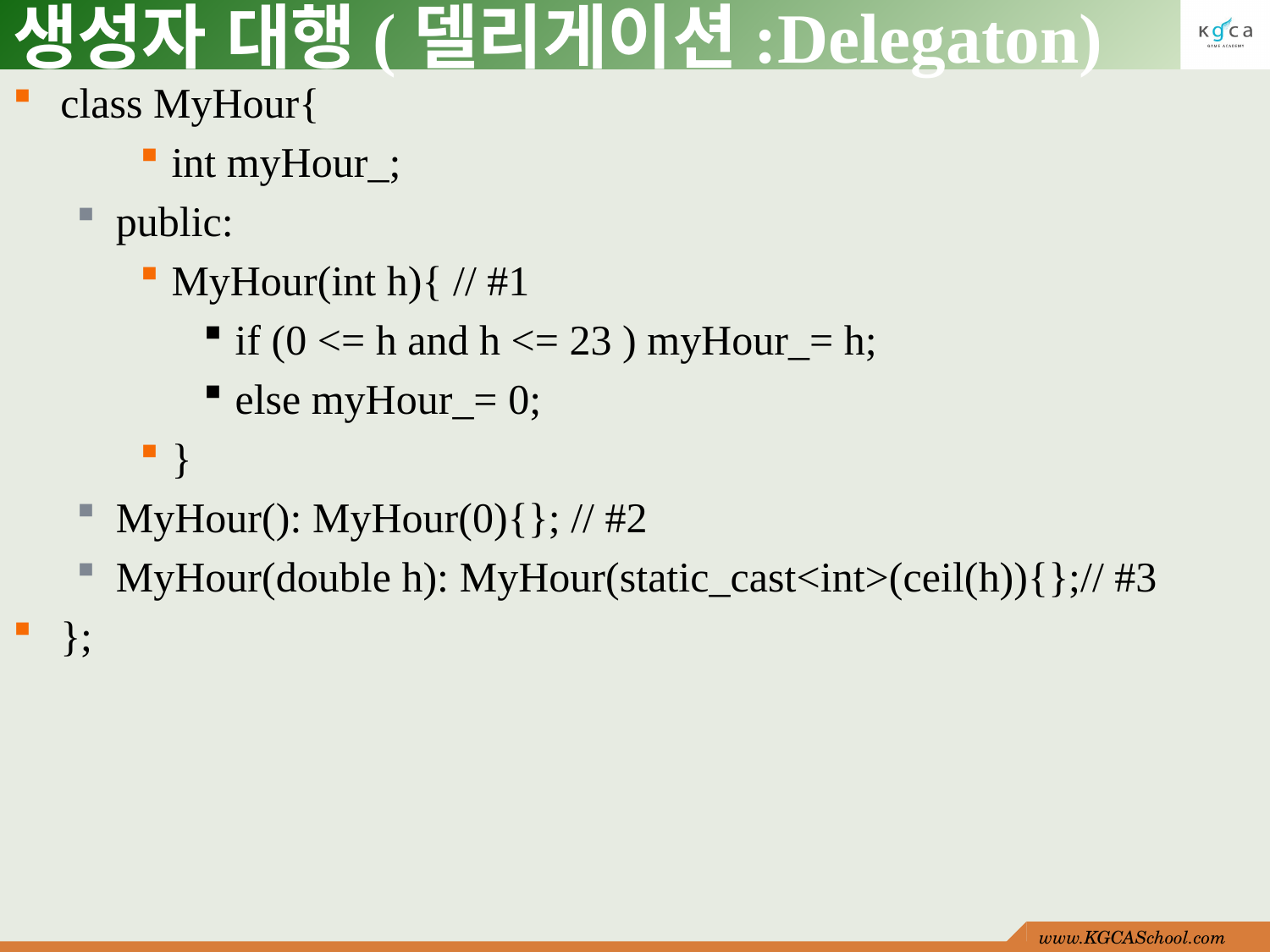

# 생성자 대행(델리게이션:Delegaton)
class MyHour{
int myHour_;
public:
MyHour(int h){ // #1
if (0 <= h and h <= 23 ) myHour_= h;
else myHour_= 0;
}
MyHour(): MyHour(0){}; // #2
MyHour(double h): MyHour(static_cast<int>(ceil(h)){};// #3
};